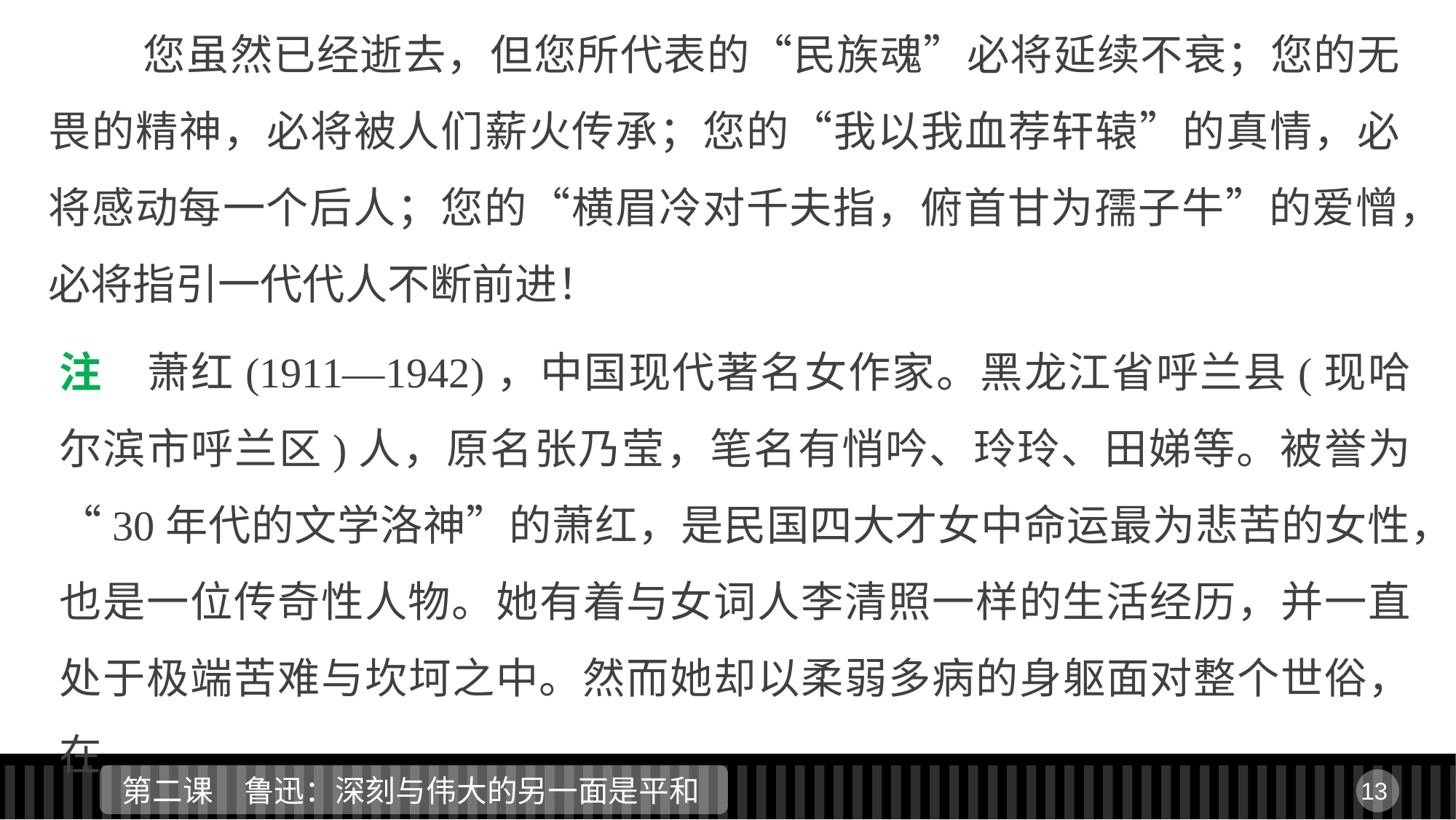

您虽然已经逝去，但您所代表的“民族魂”必将延续不衰；您的无畏的精神，必将被人们薪火传承；您的“我以我血荐轩辕”的真情，必将感动每一个后人；您的“横眉冷对千夫指，俯首甘为孺子牛”的爱憎，必将指引一代代人不断前进！
注　萧红(1911—1942)，中国现代著名女作家。黑龙江省呼兰县(现哈尔滨市呼兰区)人，原名张乃莹，笔名有悄吟、玲玲、田娣等。被誉为“30年代的文学洛神”的萧红，是民国四大才女中命运最为悲苦的女性，也是一位传奇性人物。她有着与女词人李清照一样的生活经历，并一直处于极端苦难与坎坷之中。然而她却以柔弱多病的身躯面对整个世俗，在